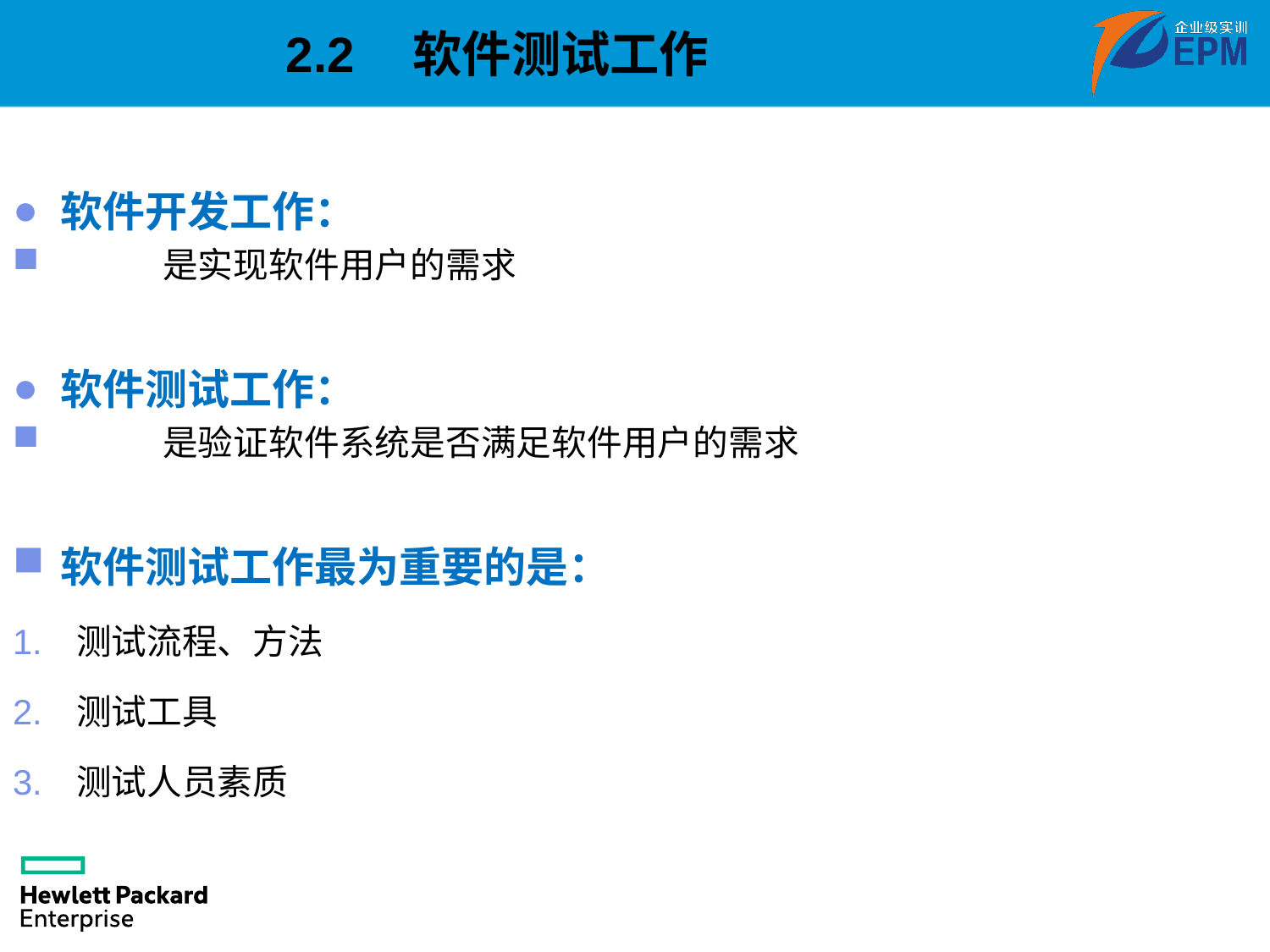

2.2	软件测试工作
软件开发工作：
            是实现软件用户的需求

软件测试工作：
            是验证软件系统是否满足软件用户的需求

软件测试工作最为重要的是：
测试流程、方法
测试工具
测试人员素质